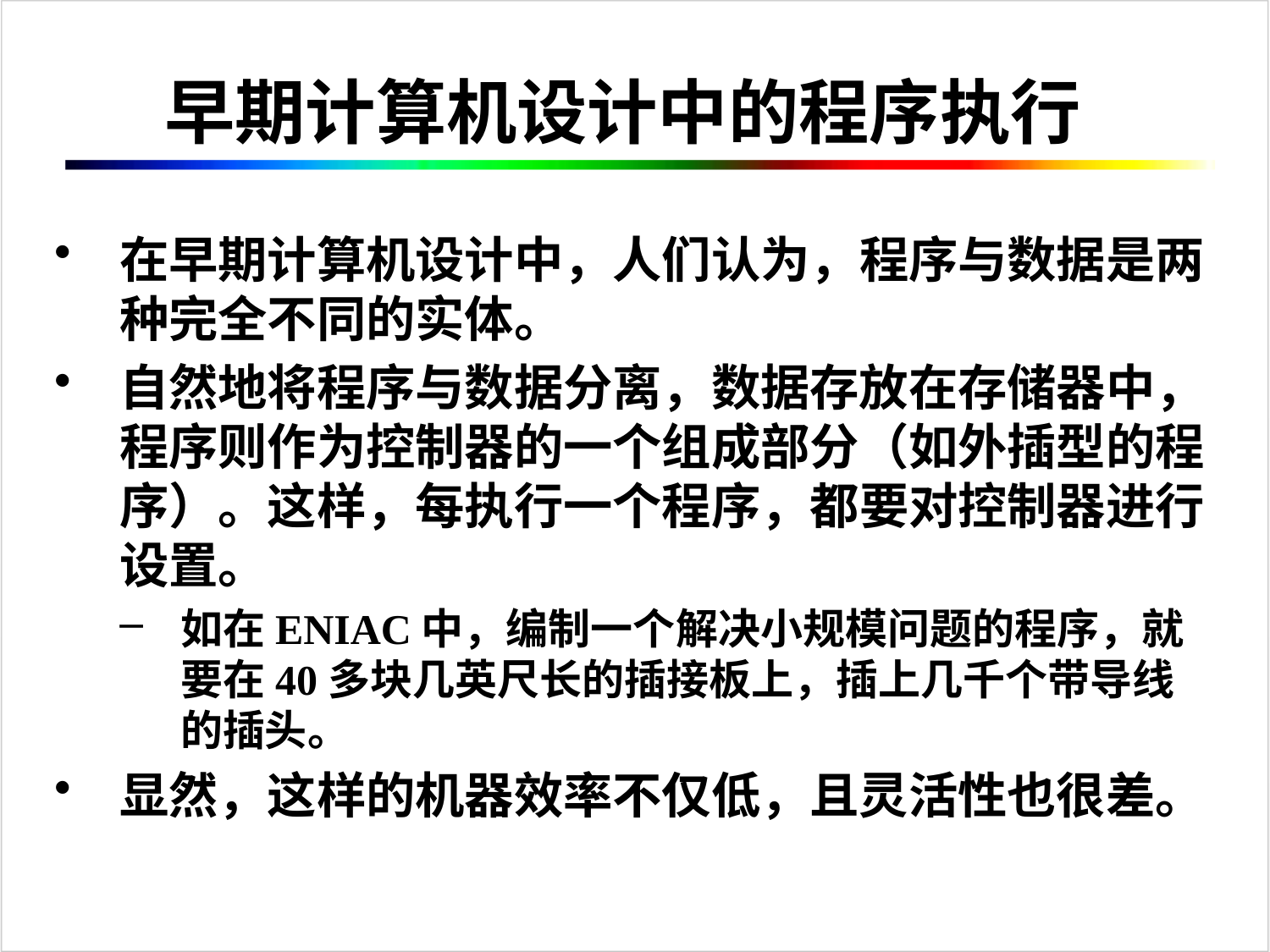

早期计算机设计中的程序执行
在早期计算机设计中，人们认为，程序与数据是两种完全不同的实体。
自然地将程序与数据分离，数据存放在存储器中，程序则作为控制器的一个组成部分（如外插型的程序）。这样，每执行一个程序，都要对控制器进行设置。
如在ENIAC中，编制一个解决小规模问题的程序，就要在40多块几英尺长的插接板上，插上几千个带导线的插头。
显然，这样的机器效率不仅低，且灵活性也很差。